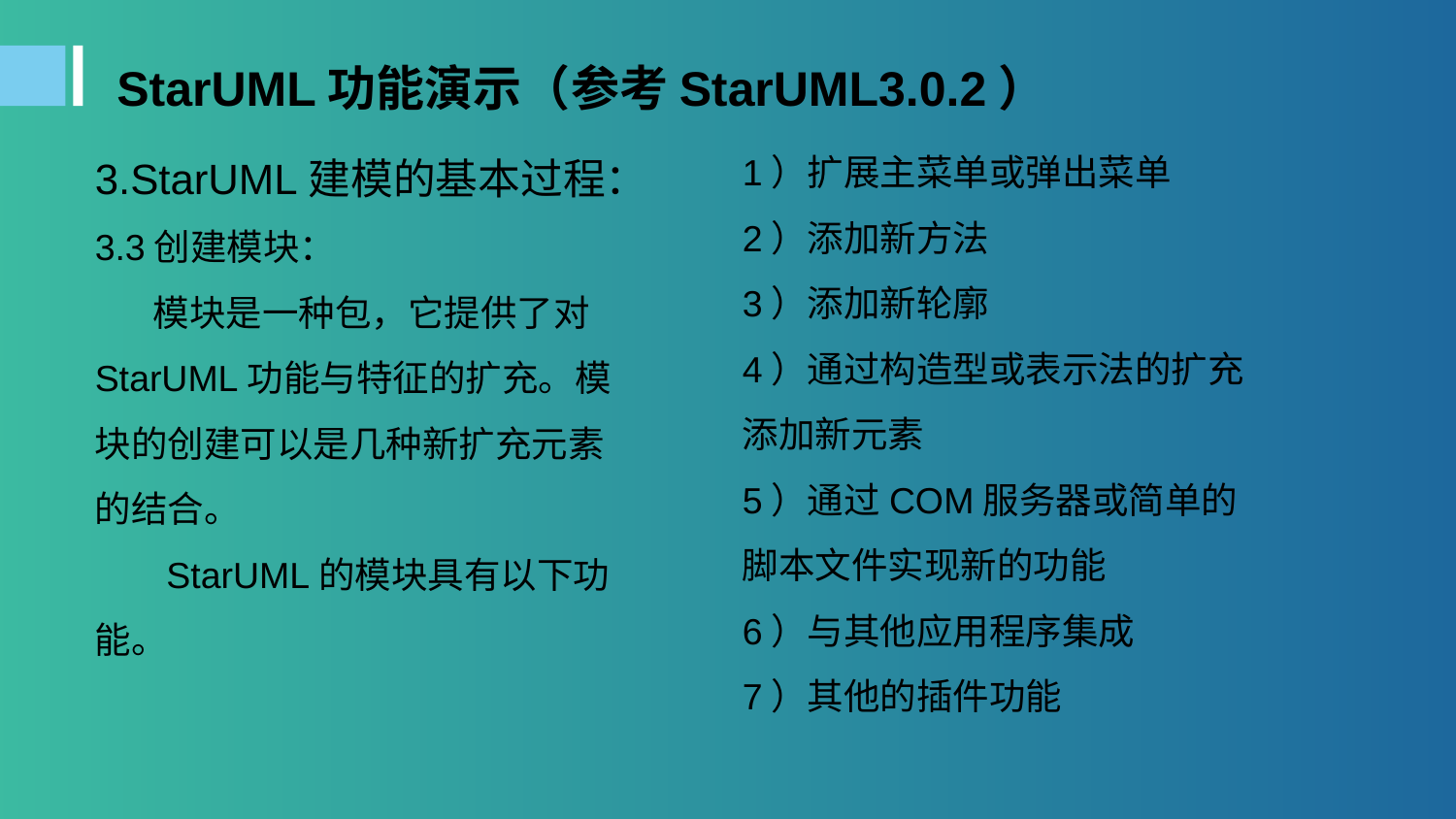

StarUML功能演示（参考StarUML3.0.2）
3.StarUML建模的基本过程：
3.3创建模块：
      模块是一种包，它提供了对StarUML功能与特征的扩充。模块的创建可以是几种新扩充元素的结合。
       StarUML的模块具有以下功能。
1）扩展主菜单或弹出菜单
2）添加新方法
3）添加新轮廓
4）通过构造型或表示法的扩充添加新元素
5）通过COM服务器或简单的脚本文件实现新的功能
6）与其他应用程序集成
7）其他的插件功能